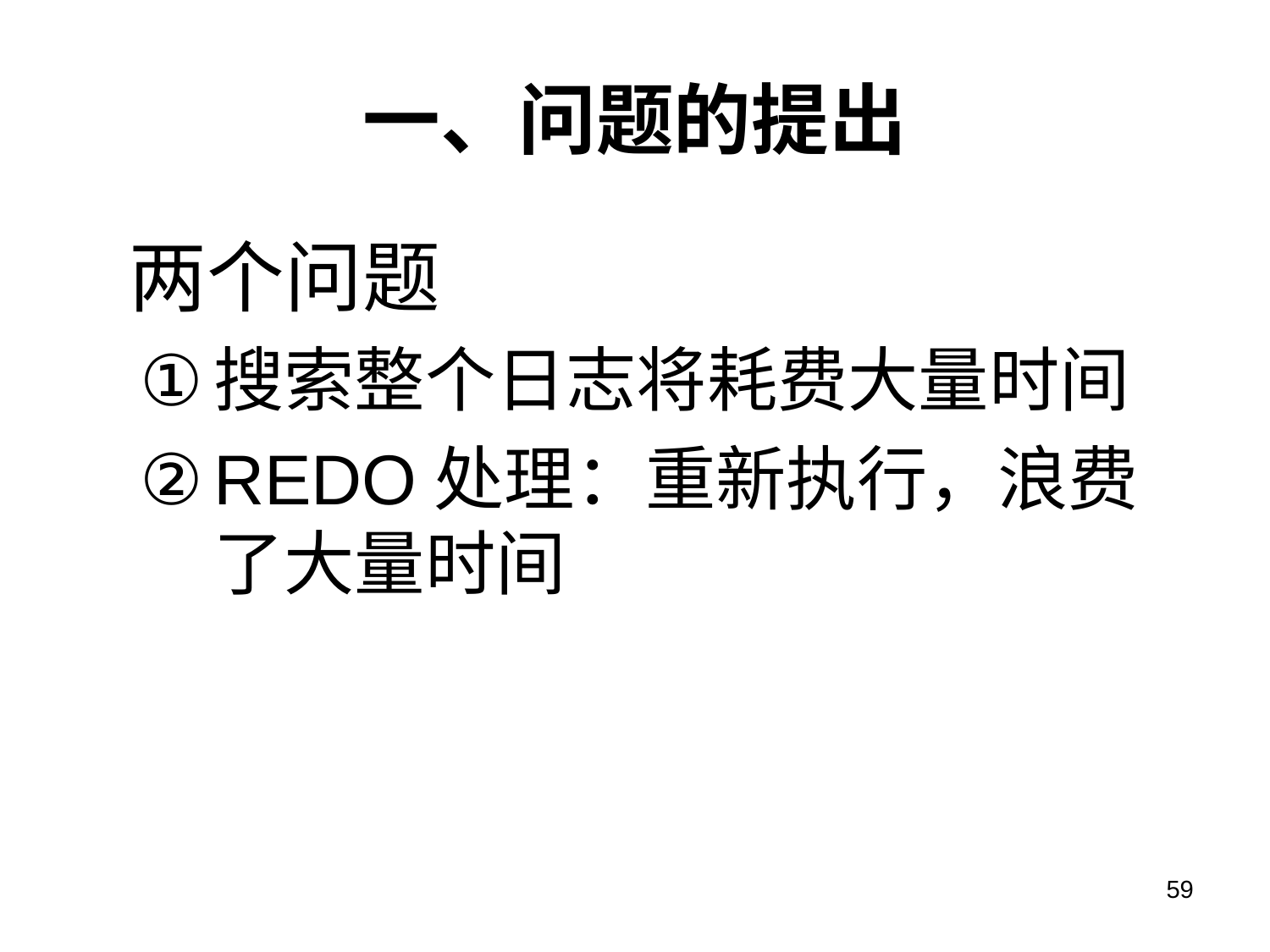

# 一、问题的提出
  两个问题
搜索整个日志将耗费大量时间
REDO处理：重新执行，浪费了大量时间

59